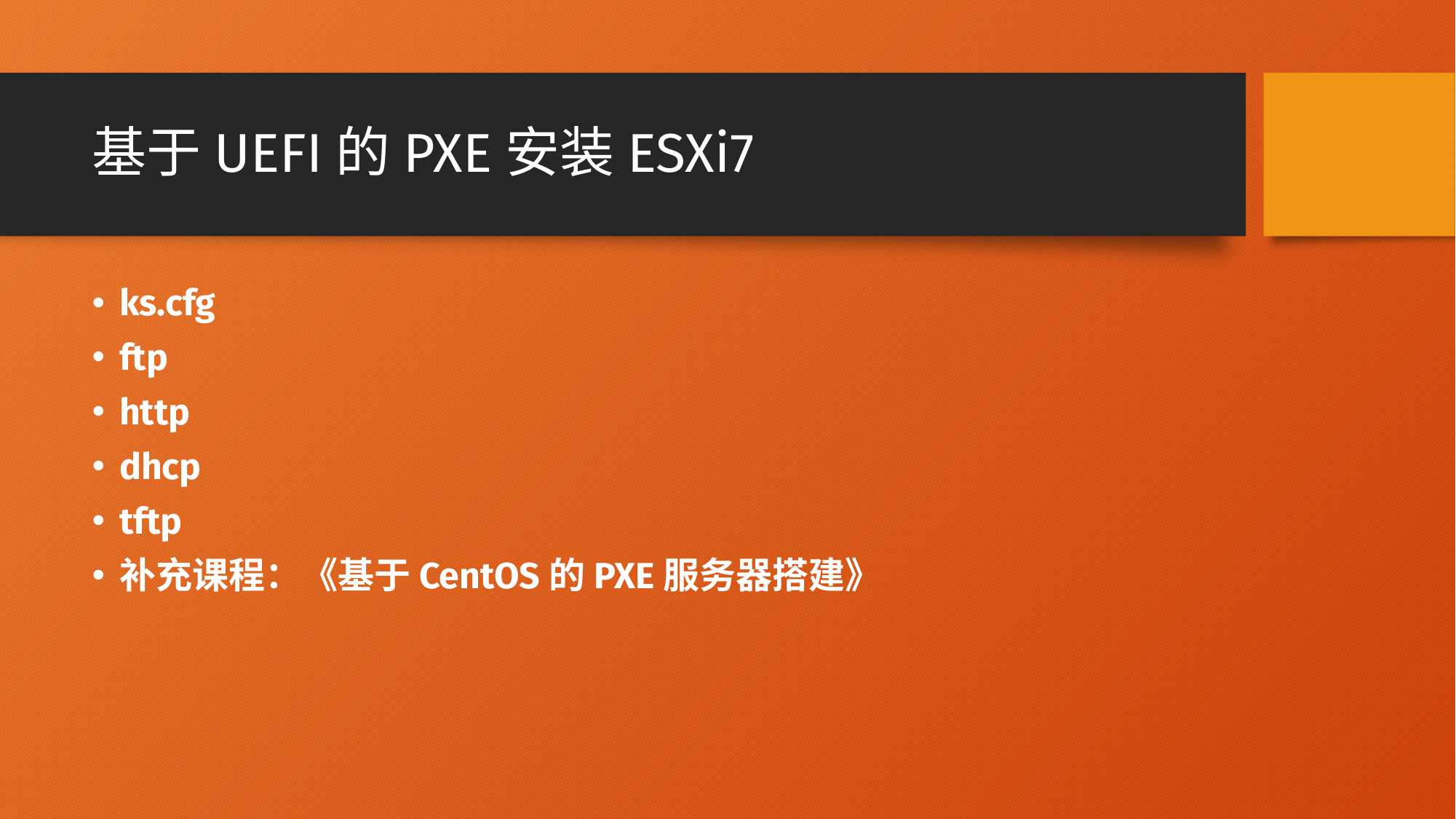

# 基于UEFI的PXE安装ESXi7
ks.cfg
ftp
http
dhcp
tftp
补充课程：《基于CentOS的PXE服务器搭建》